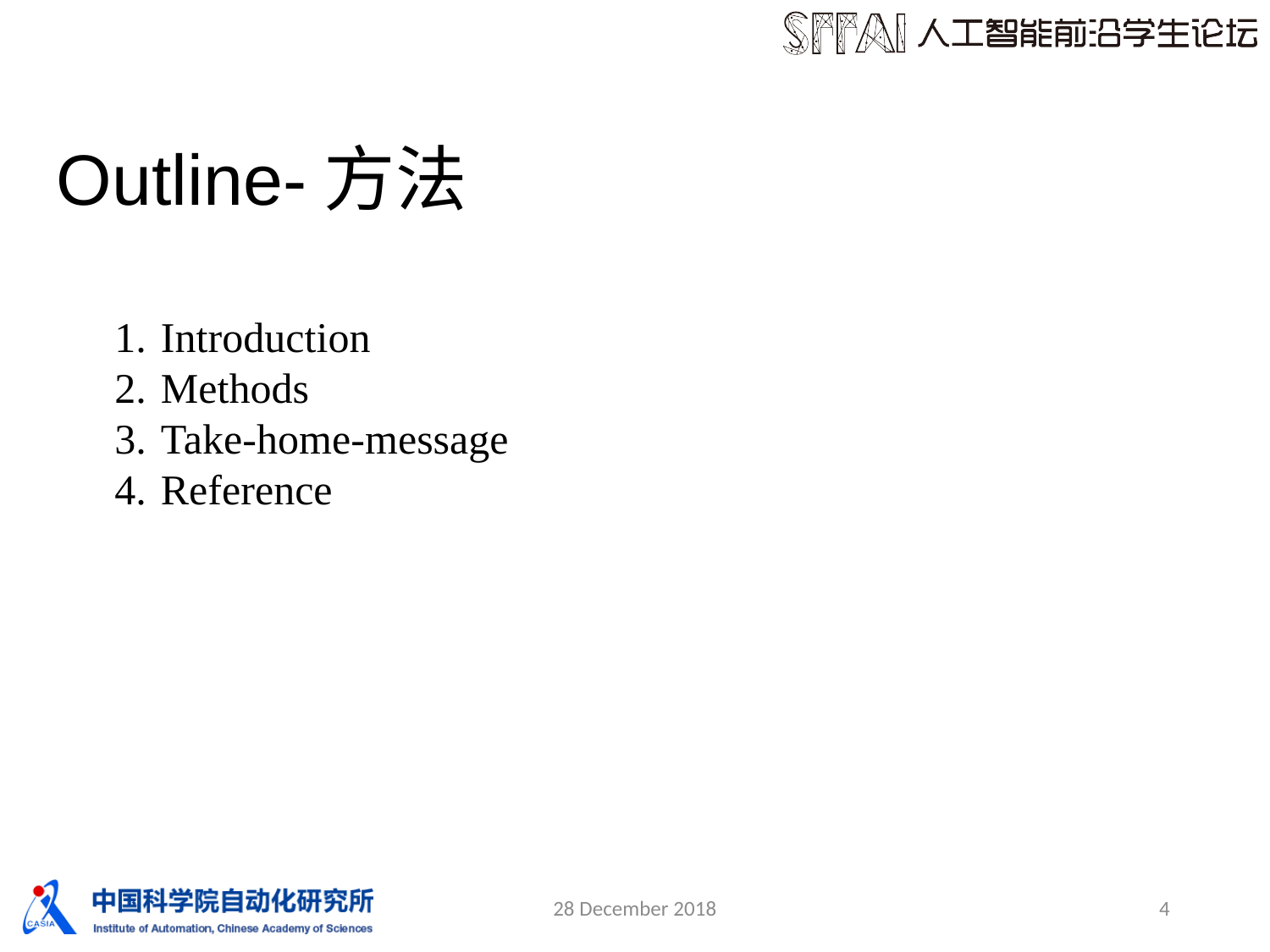

# Outline-方法
 Introduction
 Methods
 Take-home-message
 Reference
28 December 2018
4